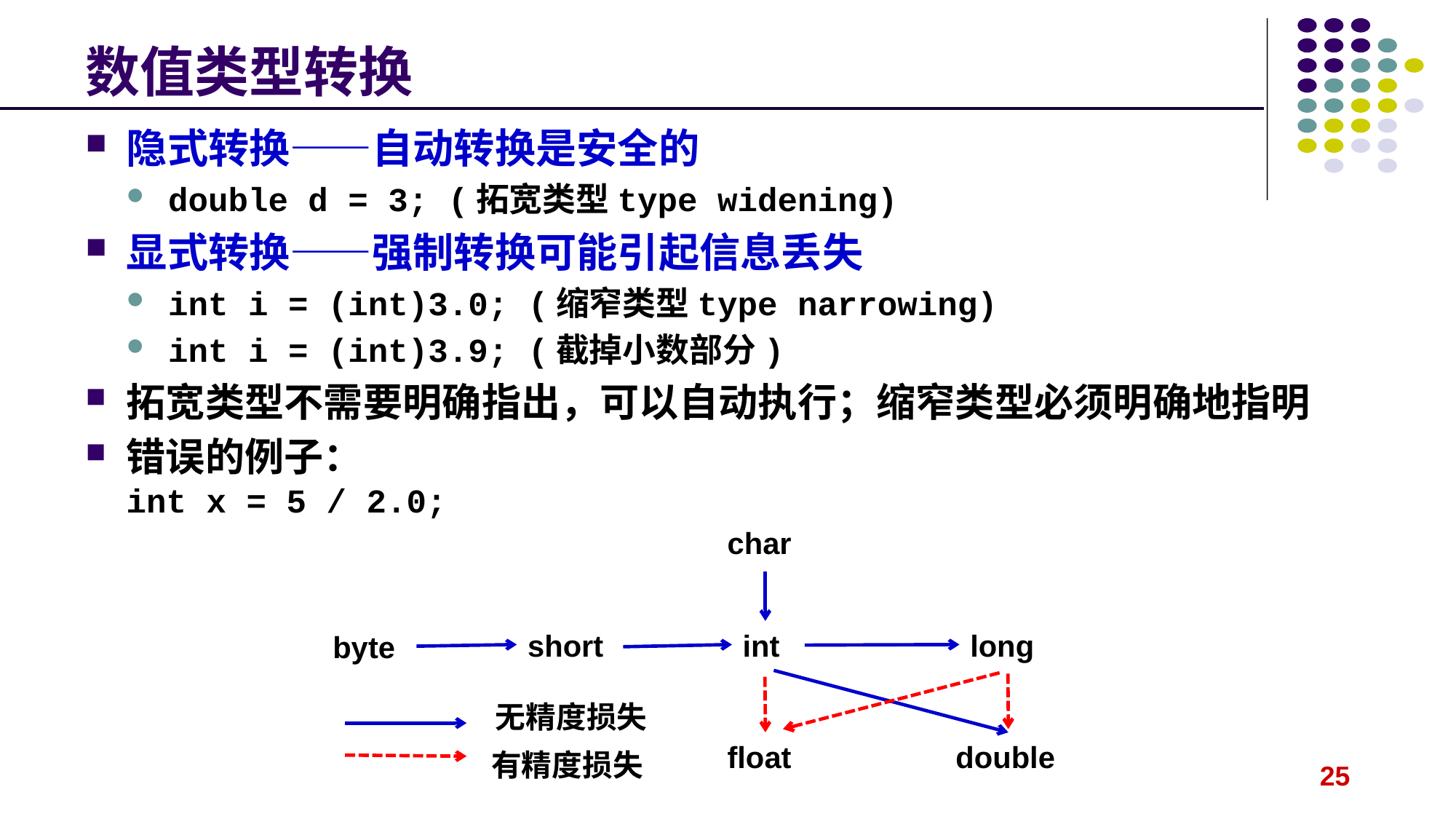

# 数值类型转换
隐式转换——自动转换是安全的
double d = 3; (拓宽类型type widening)
显式转换——强制转换可能引起信息丢失
int i = (int)3.0; (缩窄类型type narrowing)
int i = (int)3.9; (截掉小数部分)
拓宽类型不需要明确指出，可以自动执行；缩窄类型必须明确地指明
错误的例子：
int x = 5 / 2.0;
char
short
int
long
byte
无精度损失
float
double
有精度损失